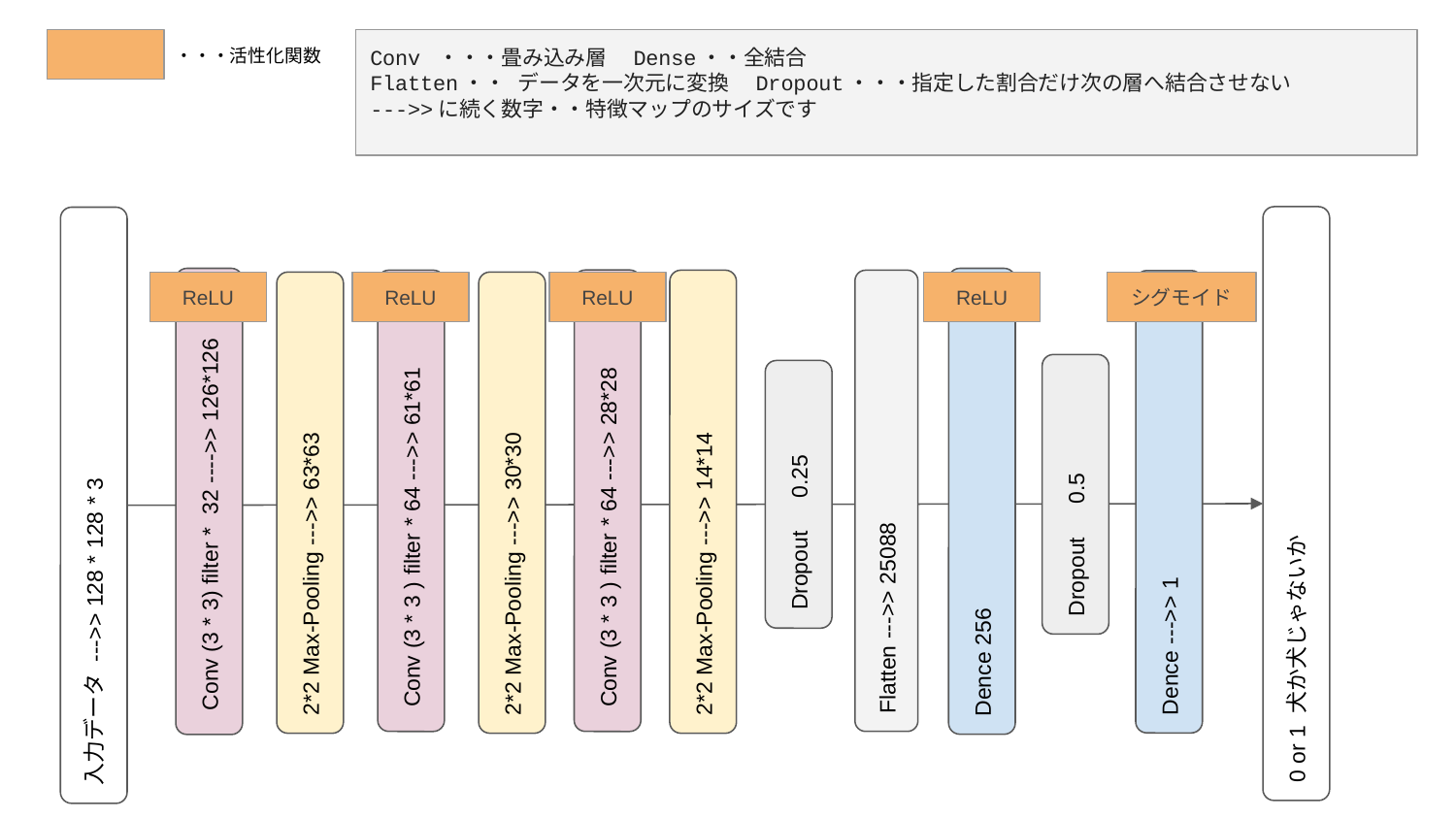

Conv ・・・畳み込み層　Dense・・全結合
Flatten・・ データを一次元に変換　Dropout・・・指定した割合だけ次の層へ結合させない
--->>に続く数字・・特徴マップのサイズです
・・・活性化関数
ReLU
ReLU
ReLU
ReLU
シグモイド
Dropout　0.25
Dropout　0.5
 Conv (3 * 3 ) filter * 64 --->> 28*28
 Conv (3 * 3 ) filter * 64 --->> 61*61
Dence 256
 Conv (3 * 3) filter *  32 ---->> 126*126
2*2 Max-Pooling --->> 14*14
Dence --->> 1
Flatten --->> 25088
2*2 Max-Pooling --->> 63*63
2*2 Max-Pooling --->> 30*30
0 or 1 犬か犬じゃないか
入力データ --->> 128 * 128 * 3